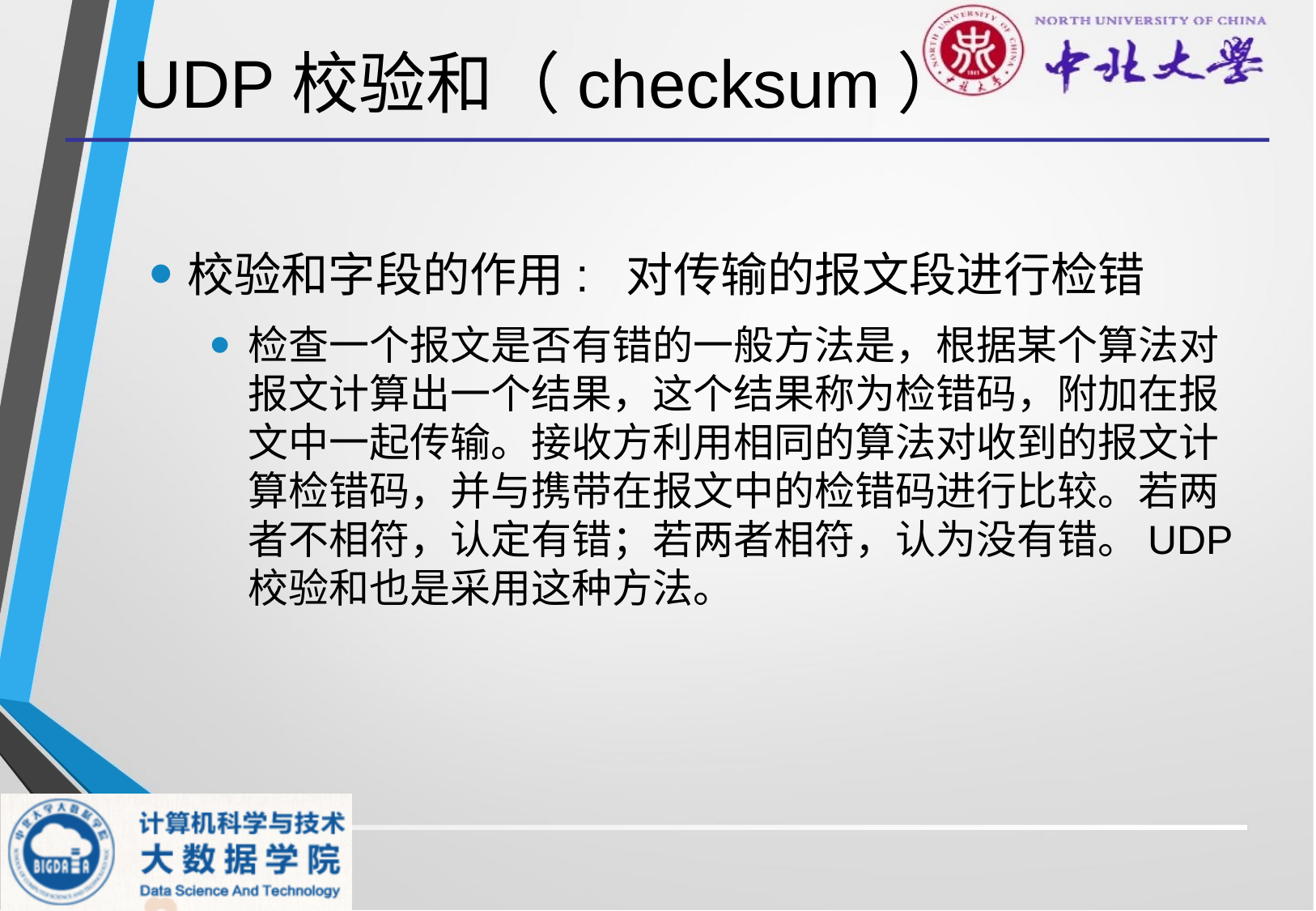

# UDP校验和（checksum）
校验和字段的作用:  对传输的报文段进行检错
检查一个报文是否有错的一般方法是，根据某个算法对报文计算出一个结果，这个结果称为检错码，附加在报文中一起传输。接收方利用相同的算法对收到的报文计算检错码，并与携带在报文中的检错码进行比较。若两者不相符，认定有错；若两者相符，认为没有错。UDP校验和也是采用这种方法。
13